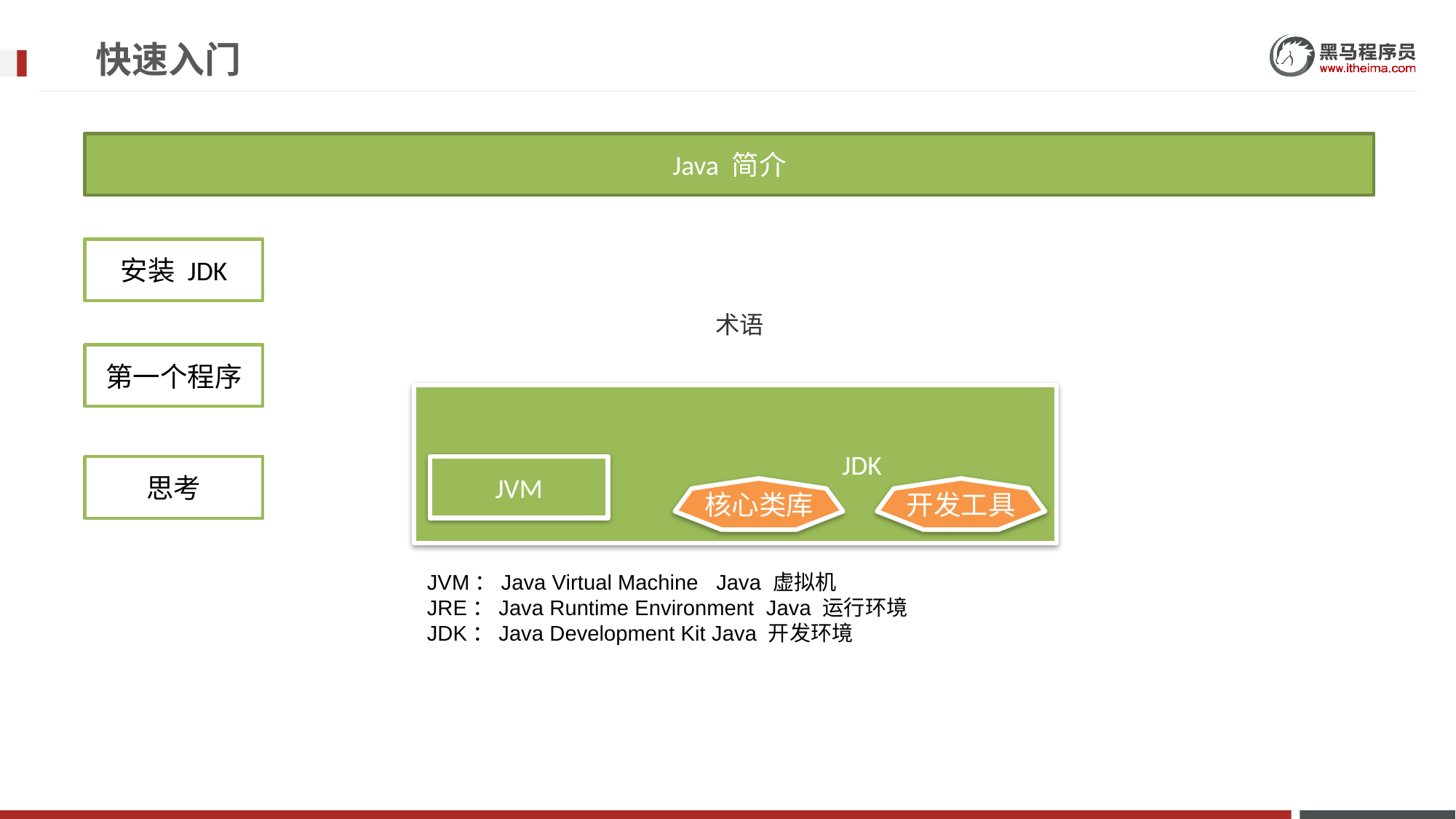

# 快速入门
Java 简介
安装 JDK
术语
第一个程序
                                         JDK
思考
JVM
核心类库
开发工具
JVM：Java Virtual Machine   Java 虚拟机
JRE：Java Runtime Environment  Java 运行环境
JDK：Java Development Kit Java 开发环境